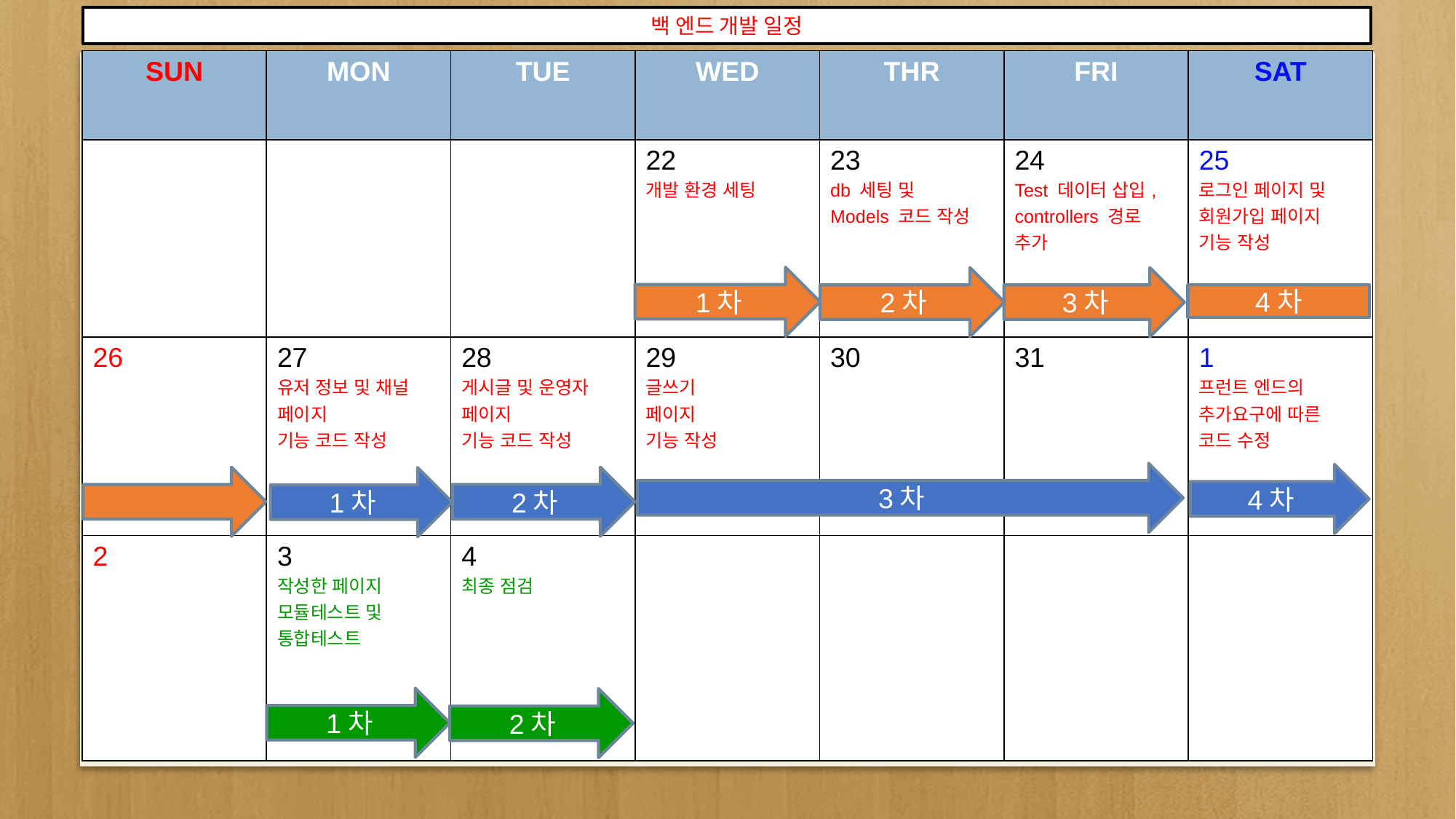

백 엔드 개발 일정
| SUN | MON | TUE | WED | THR | FRI | SAT |
| --- | --- | --- | --- | --- | --- | --- |
|  |  |  | 22 개발 환경 세팅 | 23 db 세팅 및 Models 코드 작성 | 24 Test 데이터 삽입, controllers 경로 추가 | 25 로그인 페이지 및 회원가입 페이지 기능 작성 |
| 26 | 27 유저 정보 및 채널 페이지 기능 코드 작성 | 28 게시글 및 운영자 페이지 기능 코드 작성 | 29 글쓰기 페이지 기능 작성 | 30 | 31 | 1 프런트 엔드의 추가요구에 따른 코드 수정 |
| 2 | 3 작성한 페이지 모듈테스트 및 통합테스트 | 4 최종 점검 |  |  |  |  |
1차
2차
3차
4차
3차
4차
2차

1차
1차
2차